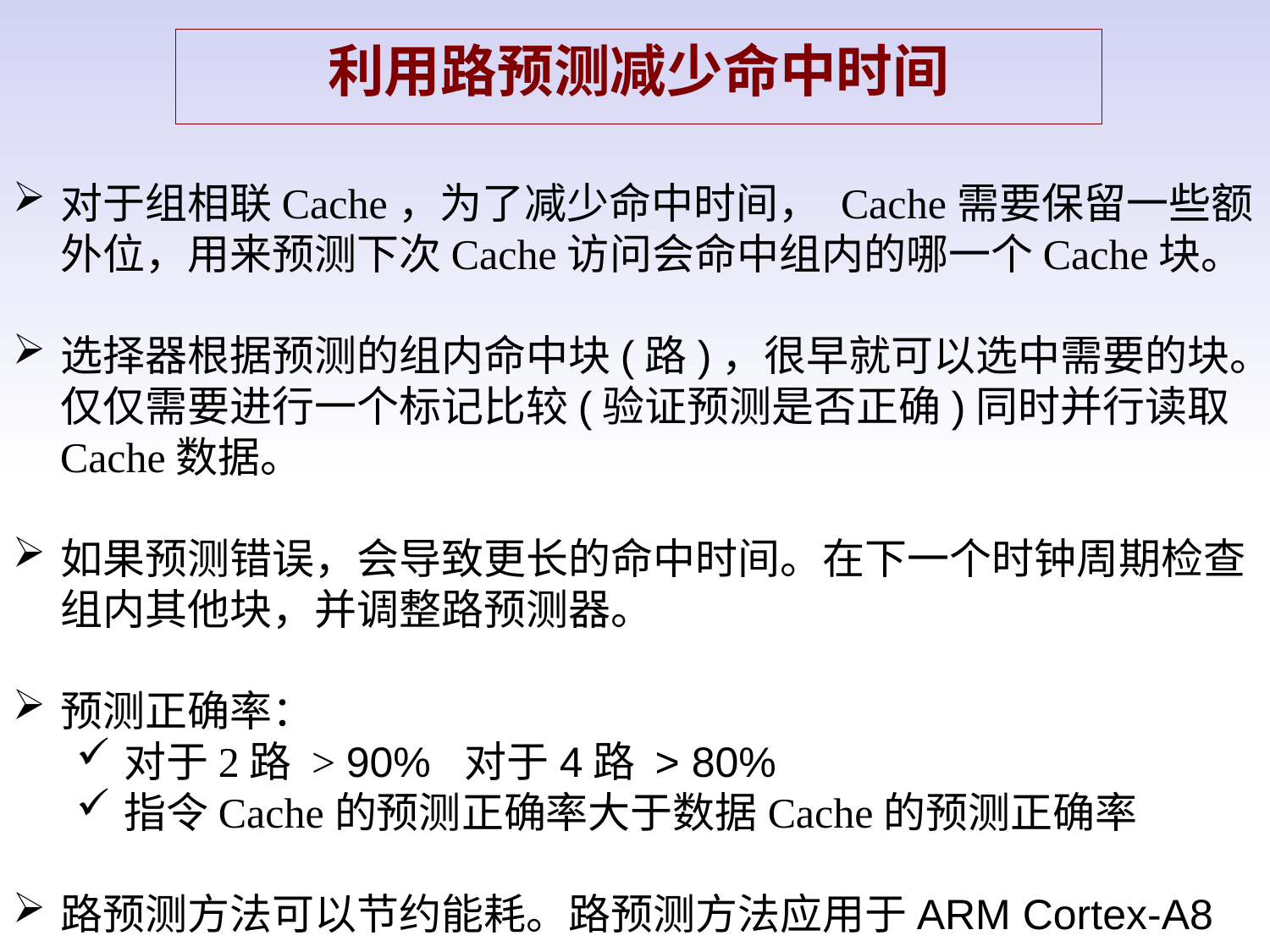

利用路预测减少命中时间
对于组相联Cache，为了减少命中时间， Cache需要保留一些额外位，用来预测下次Cache访问会命中组内的哪一个Cache块。

选择器根据预测的组内命中块(路)，很早就可以选中需要的块。仅仅需要进行一个标记比较(验证预测是否正确)同时并行读取Cache数据。

如果预测错误，会导致更长的命中时间。在下一个时钟周期检查组内其他块，并调整路预测器。

预测正确率：
对于2路 > 90%  对于4路 > 80%
指令Cache的预测正确率大于数据Cache的预测正确率

路预测方法可以节约能耗。路预测方法应用于ARM Cortex-A8